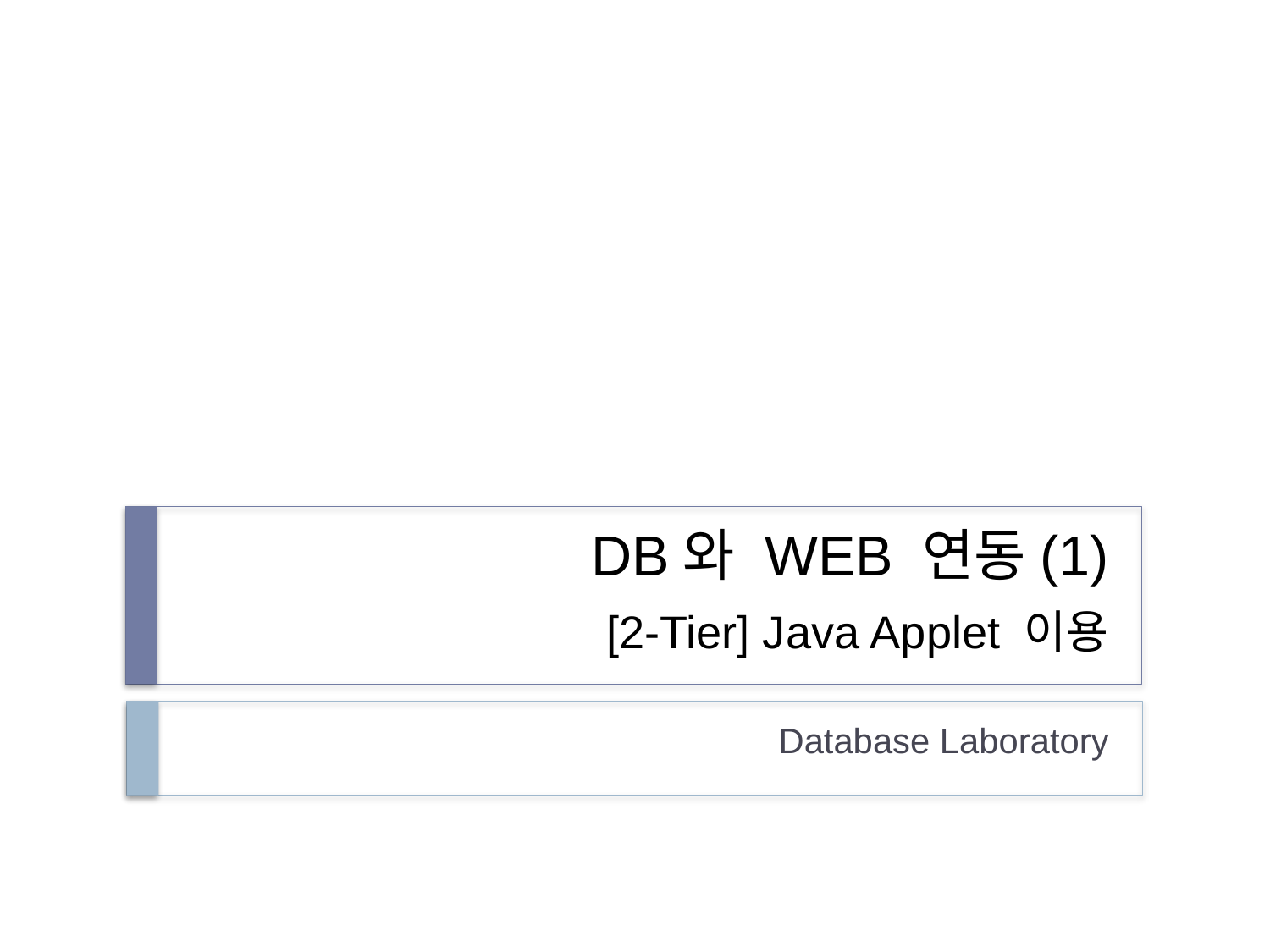

# DB와 WEB 연동(1) [2-Tier] Java Applet 이용
Database Laboratory